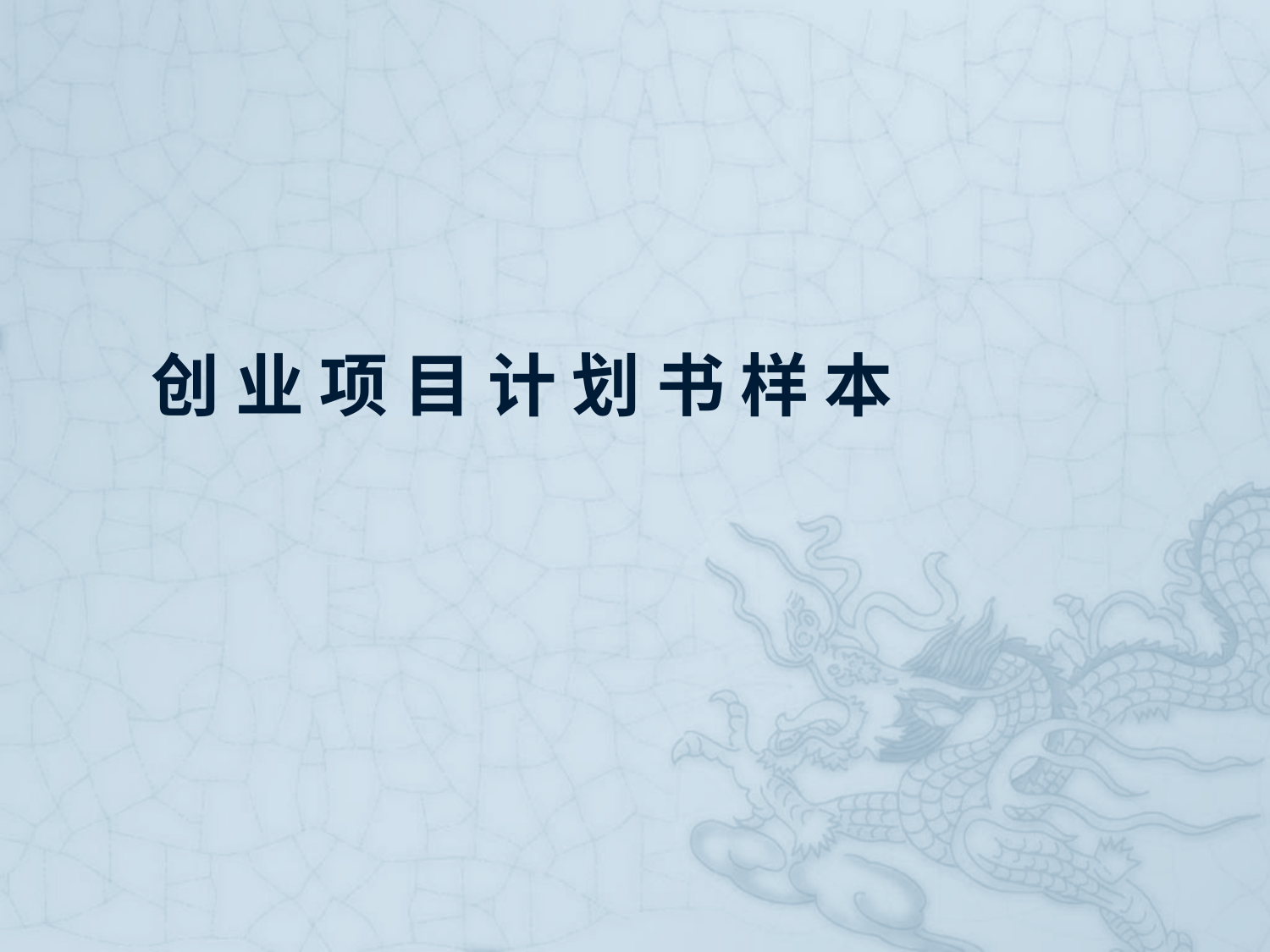

# 创 业 项 目 计 划 书 样 本